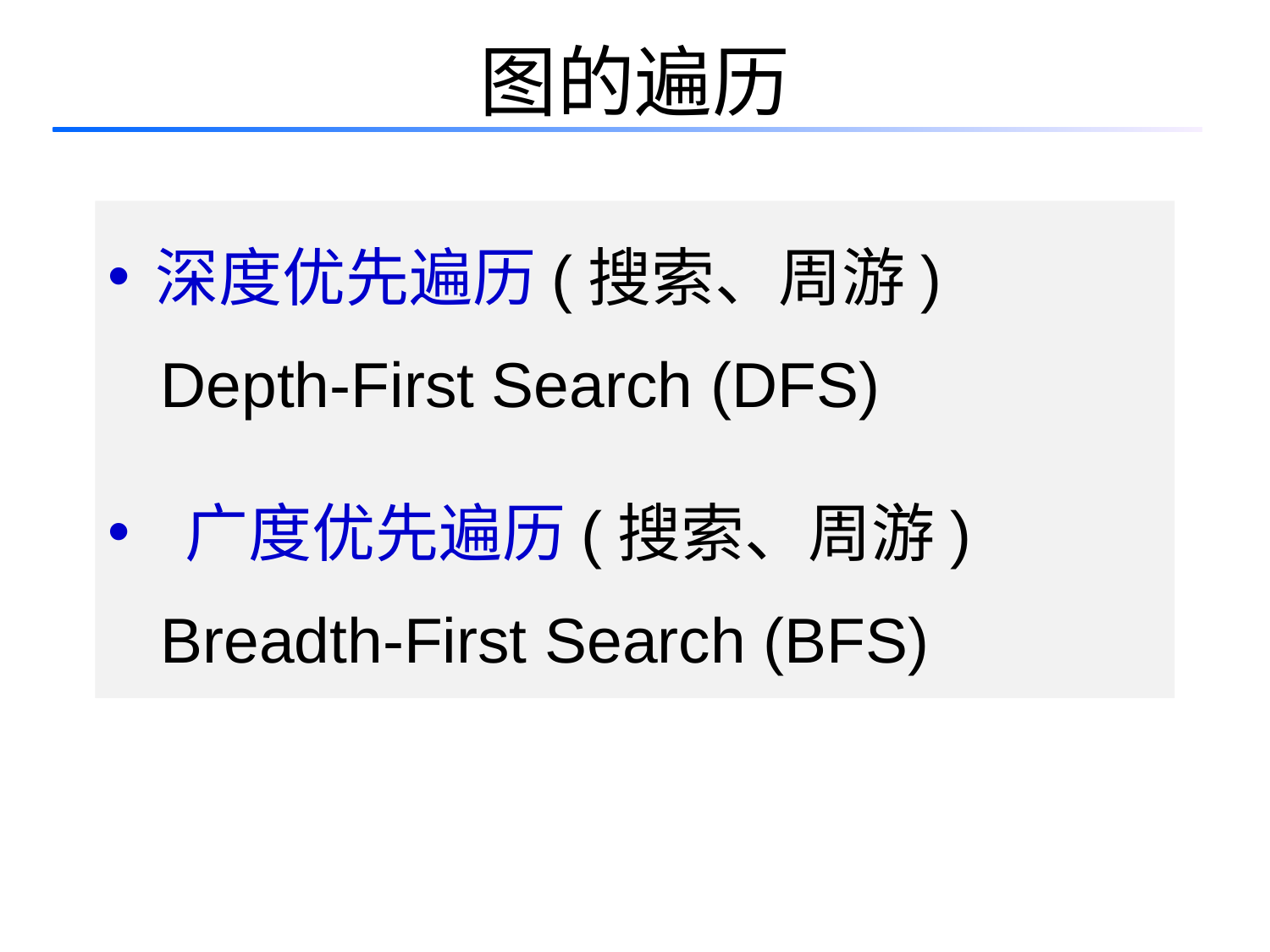

# 图的遍历

深度优先遍历(搜索、周游)
   Depth-First Search (DFS)
 广度优先遍历(搜索、周游)
   Breadth-First Search (BFS)